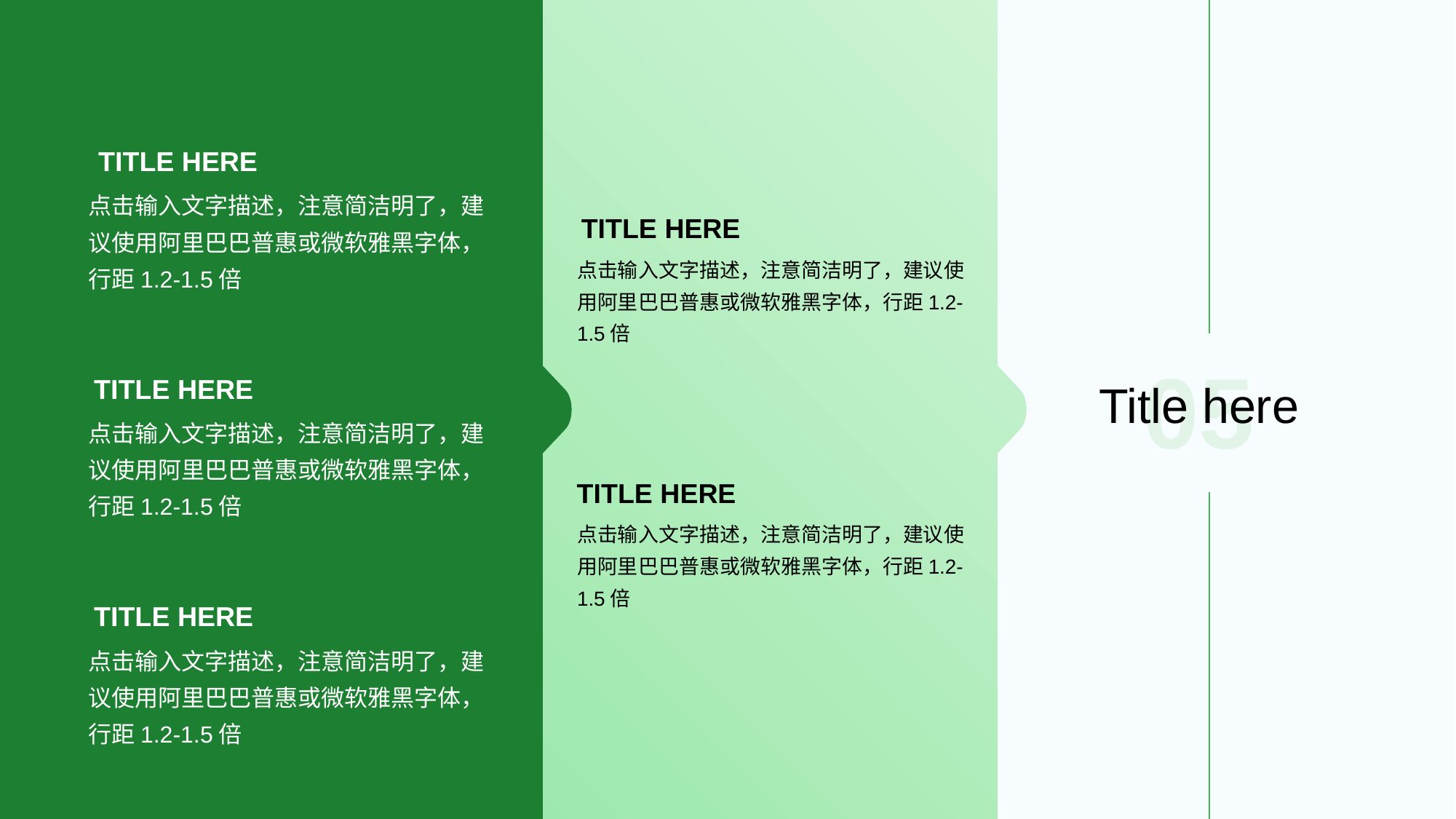

TITLE HERE
点击输入文字描述，注意简洁明了，建议使用阿里巴巴普惠或微软雅黑字体，行距1.2-1.5倍
TITLE HERE
点击输入文字描述，注意简洁明了，建议使用阿里巴巴普惠或微软雅黑字体，行距1.2-1.5倍
TITLE HERE
点击输入文字描述，注意简洁明了，建议使用阿里巴巴普惠或微软雅黑字体，行距1.2-1.5倍

TITLE HERE
点击输入文字描述，注意简洁明了，建议使用阿里巴巴普惠或微软雅黑字体，行距1.2-1.5倍
TITLE HERE
点击输入文字描述，注意简洁明了，建议使用阿里巴巴普惠或微软雅黑字体，行距1.2-1.5倍

05
Title here